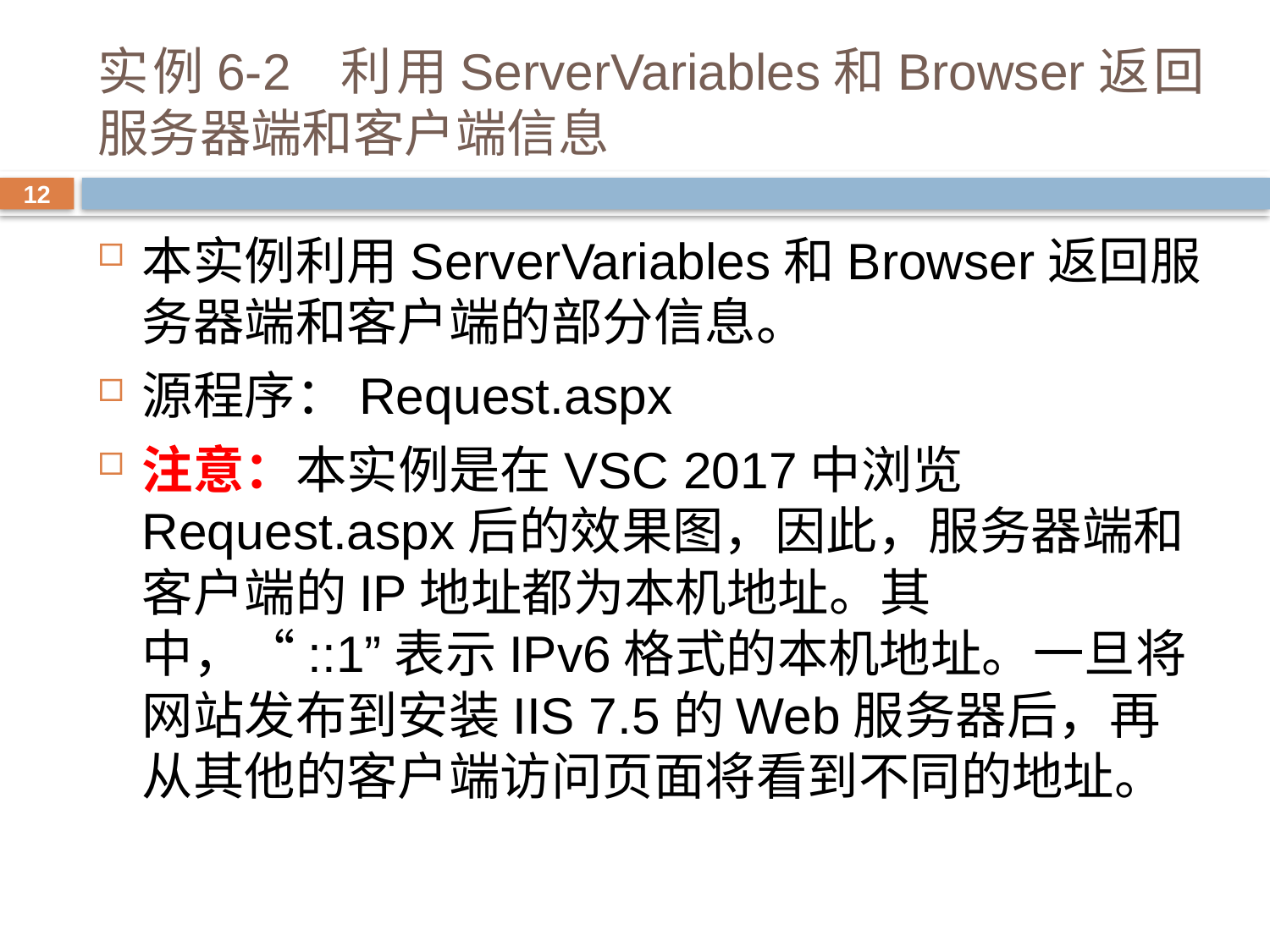

# 实例6-2  利用ServerVariables和Browser返回服务器端和客户端信息
12
本实例利用ServerVariables和Browser返回服务器端和客户端的部分信息。
源程序：Request.aspx
注意：本实例是在VSC 2017中浏览Request.aspx后的效果图，因此，服务器端和客户端的IP地址都为本机地址。其中，“::1”表示IPv6格式的本机地址。一旦将网站发布到安装IIS 7.5的Web服务器后，再从其他的客户端访问页面将看到不同的地址。